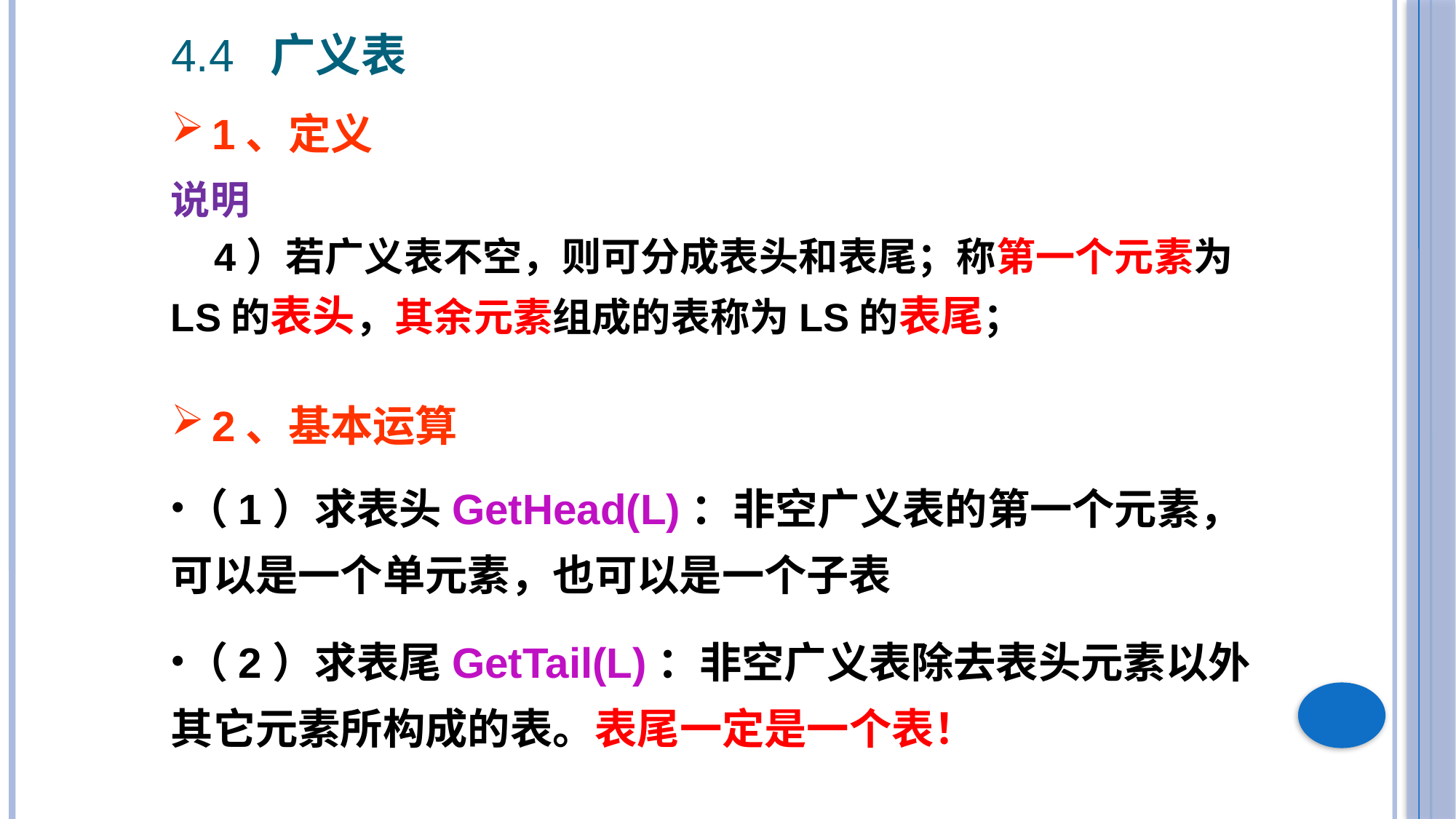

4.4  广义表
1、定义
说明
    4）若广义表不空，则可分成表头和表尾；称第一个元素为LS的表头，其余元素组成的表称为LS的表尾；
2、基本运算
（1）求表头GetHead(L)：非空广义表的第一个元素，可以是一个单元素，也可以是一个子表
（2）求表尾GetTail(L)：非空广义表除去表头元素以外其它元素所构成的表。表尾一定是一个表！